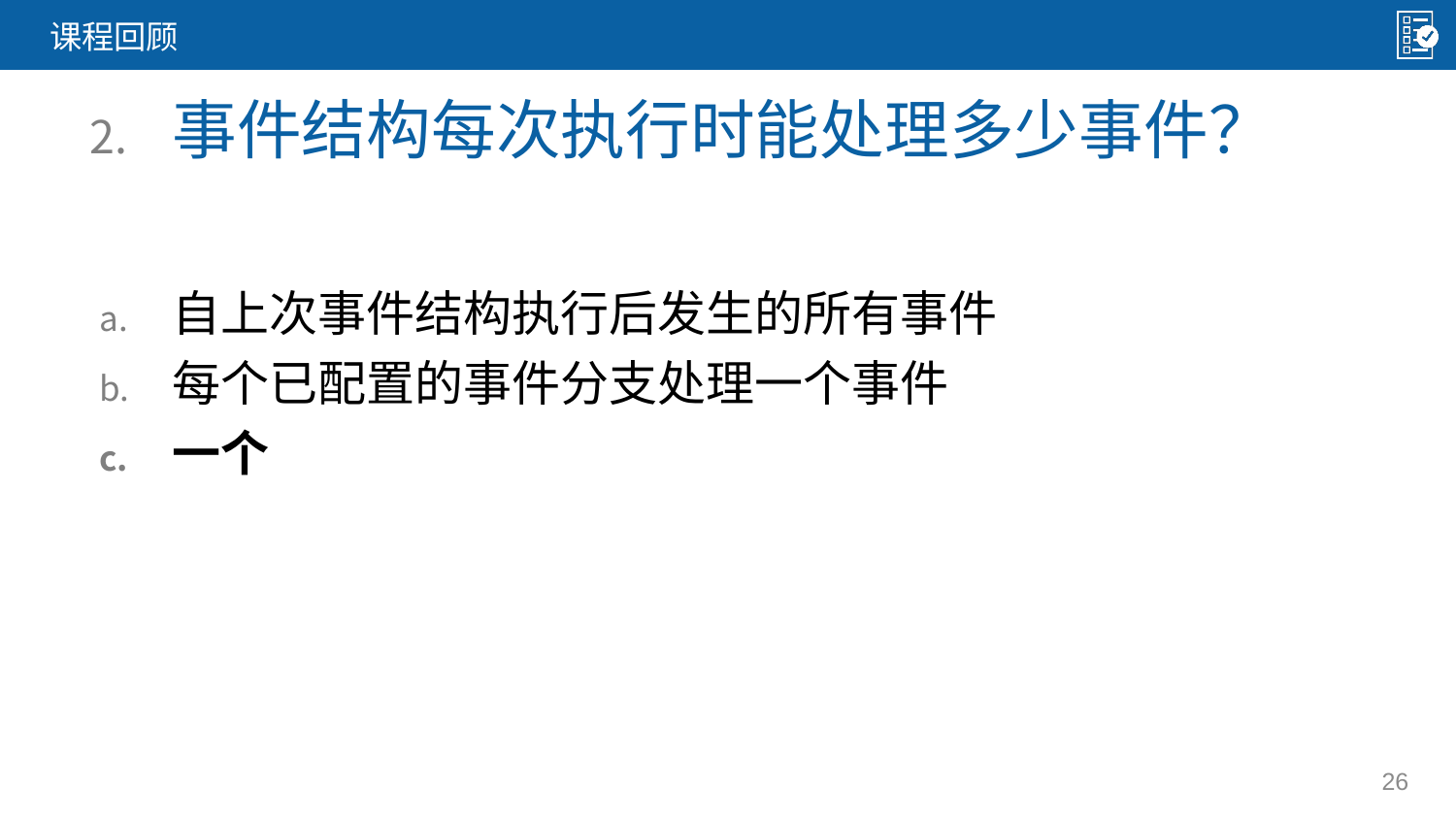

课程回顾
事件结构每次执行时能处理多少事件？

自上次事件结构执行后发生的所有事件
每个已配置的事件分支处理一个事件
一个
26